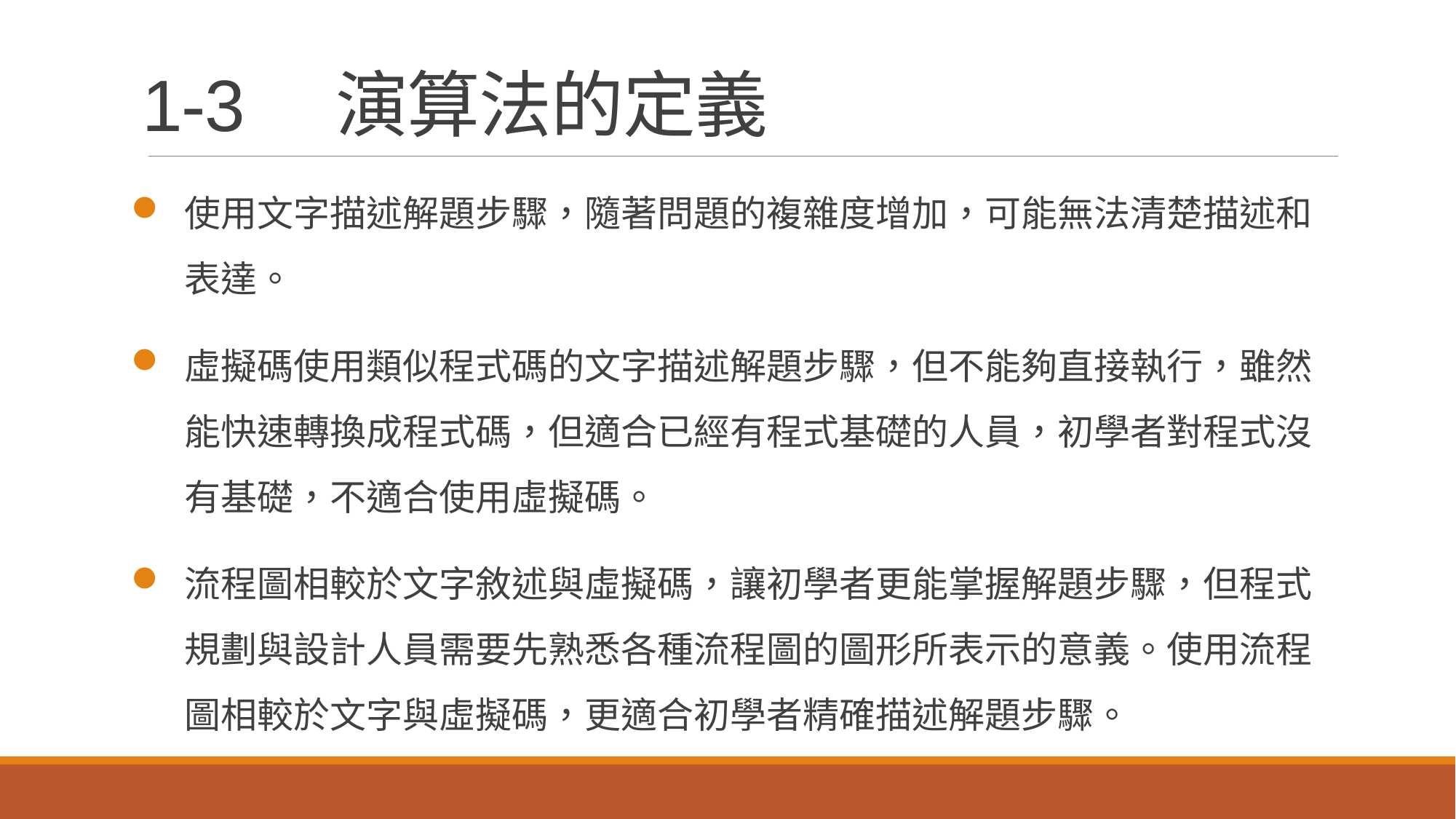

# 1-3　演算法的定義
使用文字描述解題步驟，隨著問題的複雜度增加，可能無法清楚描述和表達。
虛擬碼使用類似程式碼的文字描述解題步驟，但不能夠直接執行，雖然能快速轉換成程式碼，但適合已經有程式基礎的人員，初學者對程式沒有基礎，不適合使用虛擬碼。
流程圖相較於文字敘述與虛擬碼，讓初學者更能掌握解題步驟，但程式規劃與設計人員需要先熟悉各種流程圖的圖形所表示的意義。使用流程圖相較於文字與虛擬碼，更適合初學者精確描述解題步驟。